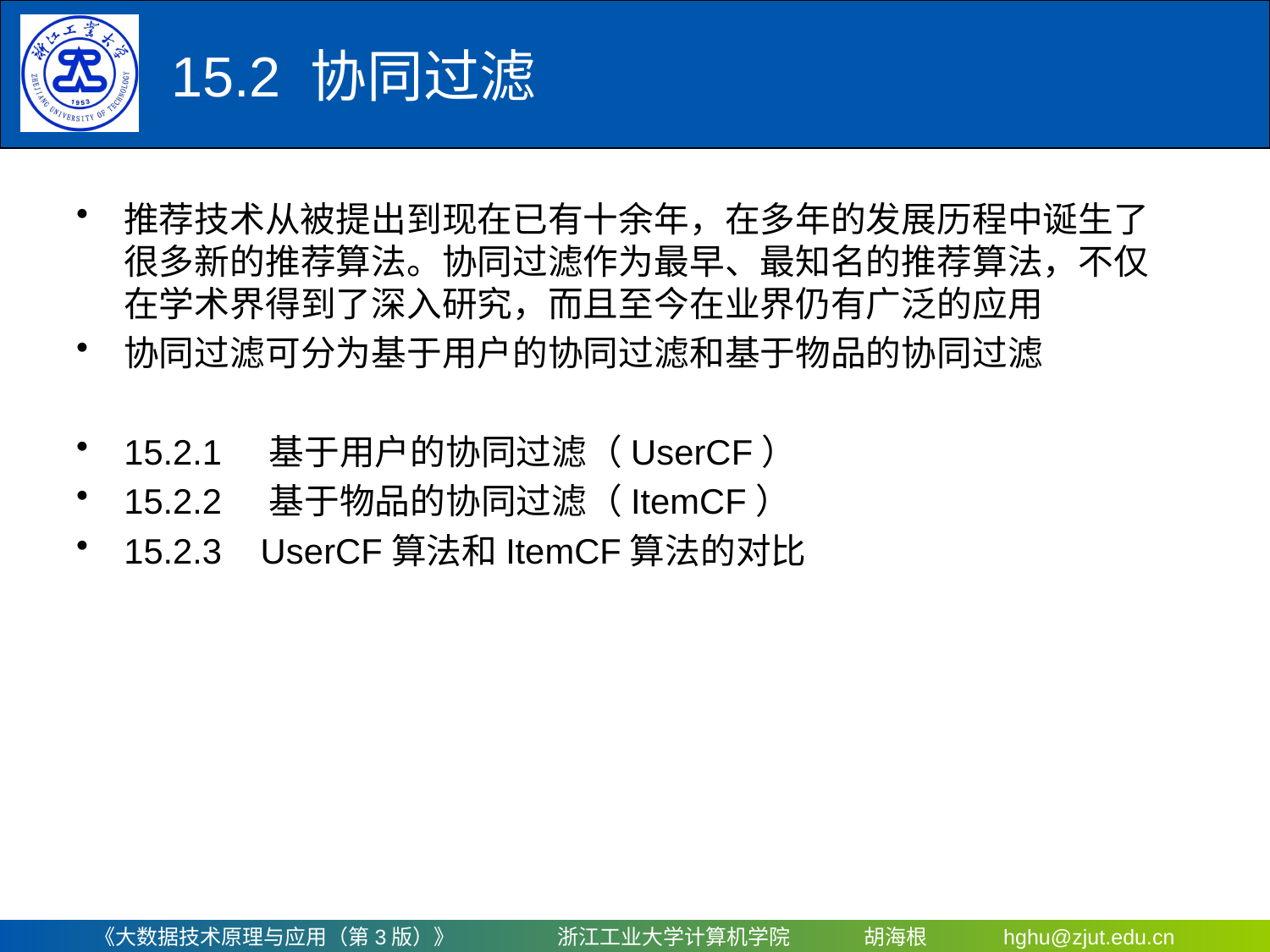

15.2 协同过滤
# 推荐技术从被提出到现在已有十余年，在多年的发展历程中诞生了很多新的推荐算法。协同过滤作为最早、最知名的推荐算法，不仅在学术界得到了深入研究，而且至今在业界仍有广泛的应用
协同过滤可分为基于用户的协同过滤和基于物品的协同过滤

15.2.1	 基于用户的协同过滤（UserCF）
15.2.2	 基于物品的协同过滤（ItemCF）
15.2.3	 UserCF算法和ItemCF算法的对比